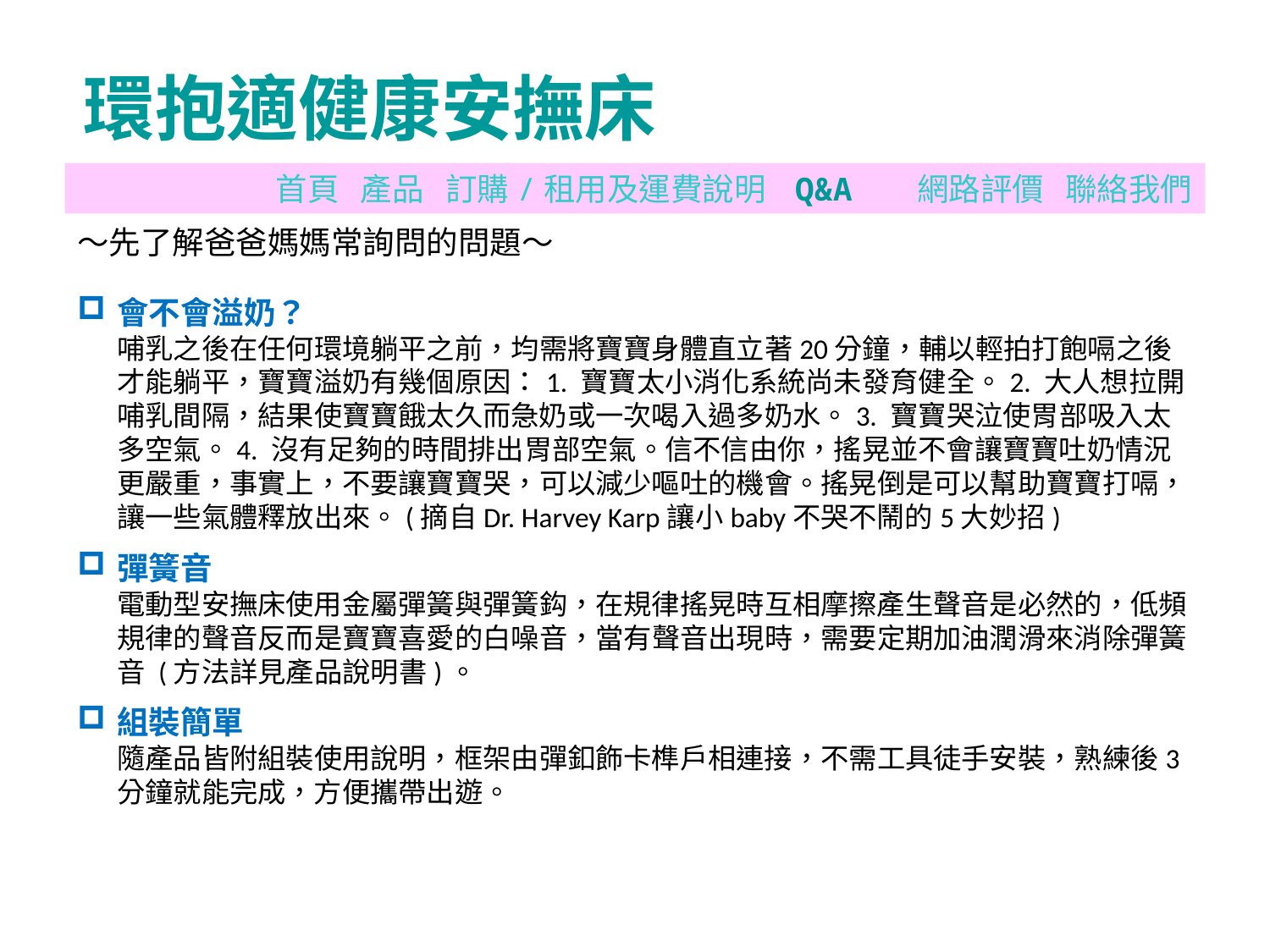

環抱適健康安撫床
首頁   產品   訂購/租用及運費說明   Q&A   網路評價   聯絡我們
～先了解爸爸媽媽常詢問的問題～
會不會溢奶？
哺乳之後在任何環境躺平之前，均需將寶寶身體直立著20分鐘，輔以輕拍打飽嗝之後才能躺平，寶寶溢奶有幾個原因：1. 寶寶太小消化系統尚未發育健全。2. 大人想拉開哺乳間隔，結果使寶寶餓太久而急奶或一次喝入過多奶水。3. 寶寶哭泣使胃部吸入太多空氣。4. 沒有足夠的時間排出胃部空氣。信不信由你，搖晃並不會讓寶寶吐奶情況更嚴重，事實上，不要讓寶寶哭，可以減少嘔吐的機會。搖晃倒是可以幫助寶寶打嗝，讓一些氣體釋放出來。(摘自Dr. Harvey Karp讓小baby不哭不鬧的5大妙招)
彈簧音
電動型安撫床使用金屬彈簧與彈簧鈎，在規律搖晃時互相摩擦產生聲音是必然的，低頻規律的聲音反而是寶寶喜愛的白噪音，當有聲音出現時，需要定期加油潤滑來消除彈簧音 (方法詳見產品說明書)。
組裝簡單
隨產品皆附組裝使用說明，框架由彈釦飾卡榫戶相連接，不需工具徒手安裝，熟練後3分鐘就能完成，方便攜帶出遊。